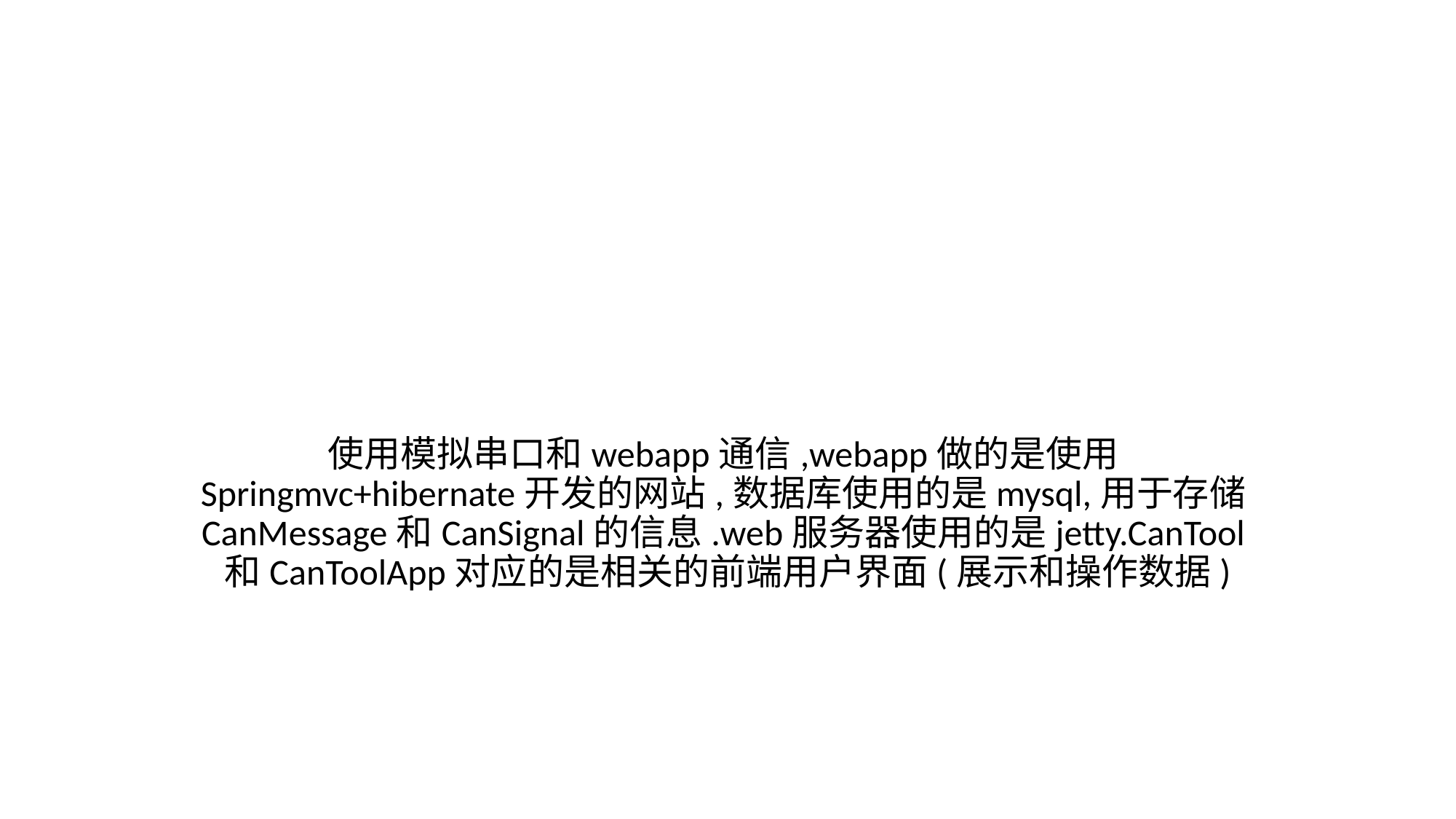

#
使用模拟串口和webapp通信,webapp做的是使用Springmvc+hibernate开发的网站,数据库使用的是mysql,用于存储CanMessage和CanSignal的信息.web服务器使用的是jetty.CanTool和CanToolApp对应的是相关的前端用户界面(展示和操作数据)